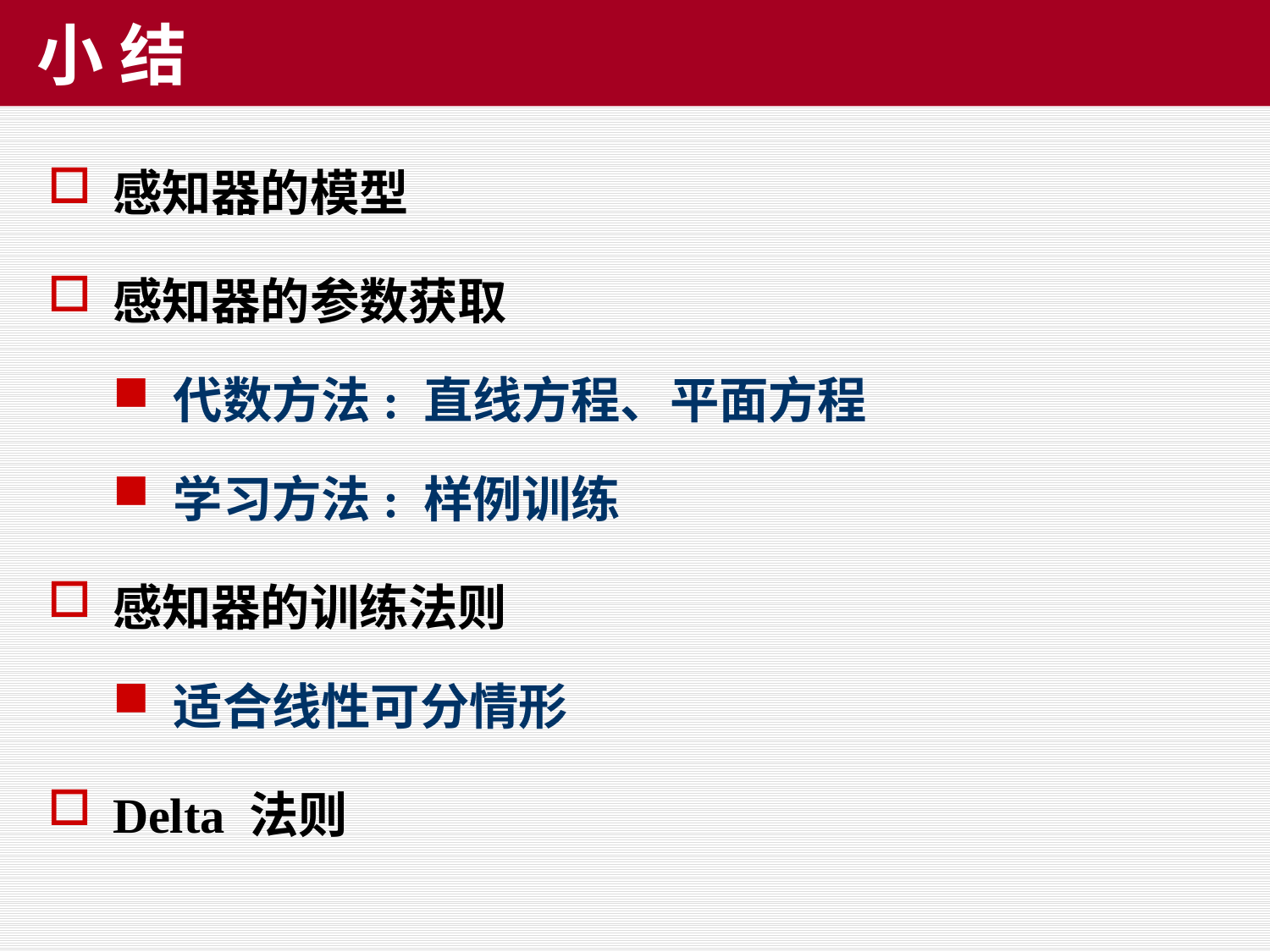

# 小 结
感知器的模型
感知器的参数获取
代数方法: 直线方程、平面方程
学习方法: 样例训练
感知器的训练法则
适合线性可分情形
Delta 法则